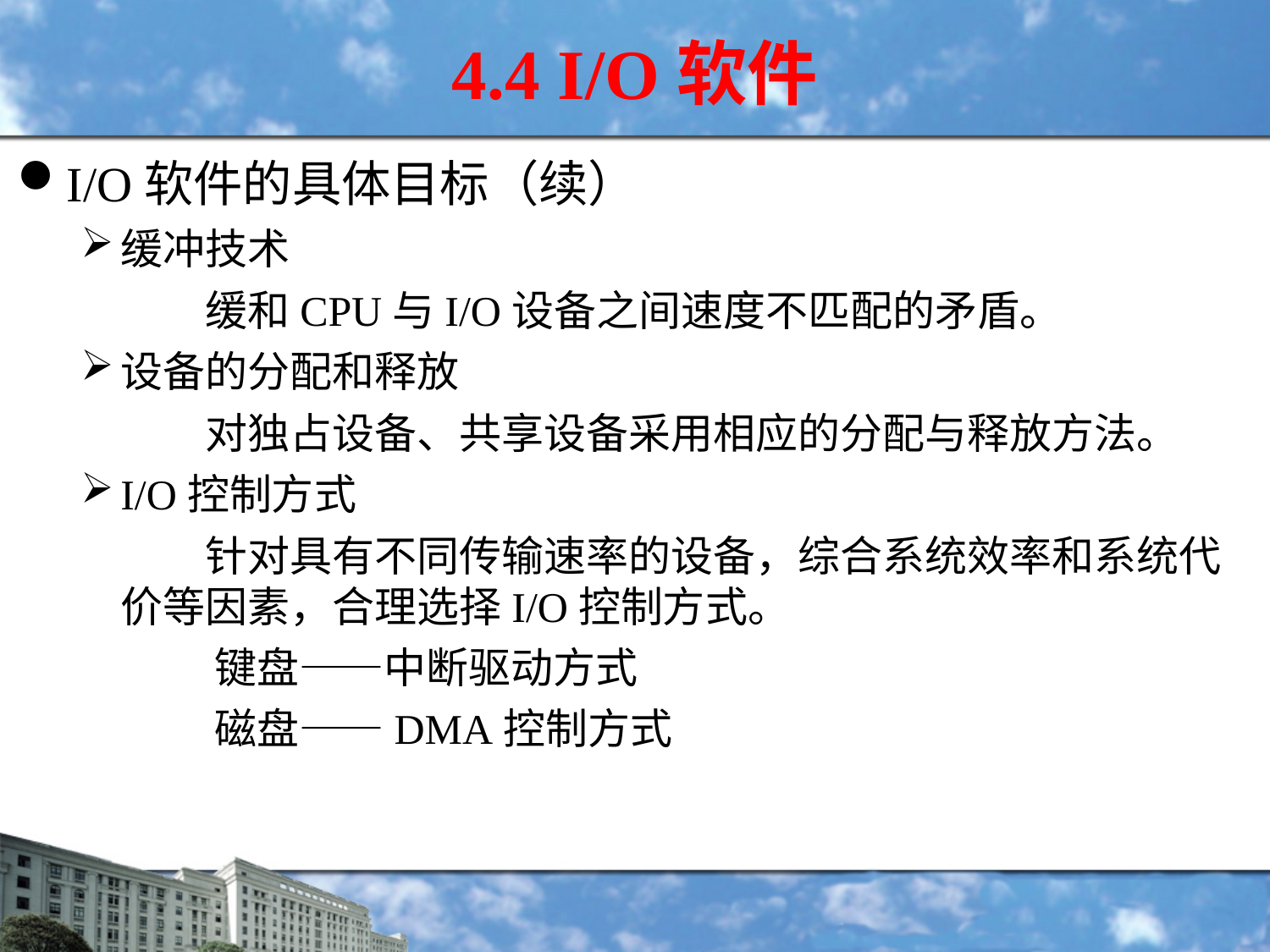

4.4 I/O软件
I/O软件的具体目标（续）
缓冲技术
            缓和CPU与I/O设备之间速度不匹配的矛盾。
设备的分配和释放
            对独占设备、共享设备采用相应的分配与释放方法。
I/O控制方式
            针对具有不同传输速率的设备，综合系统效率和系统代价等因素，合理选择I/O控制方式。
             键盘——中断驱动方式
             磁盘——DMA控制方式